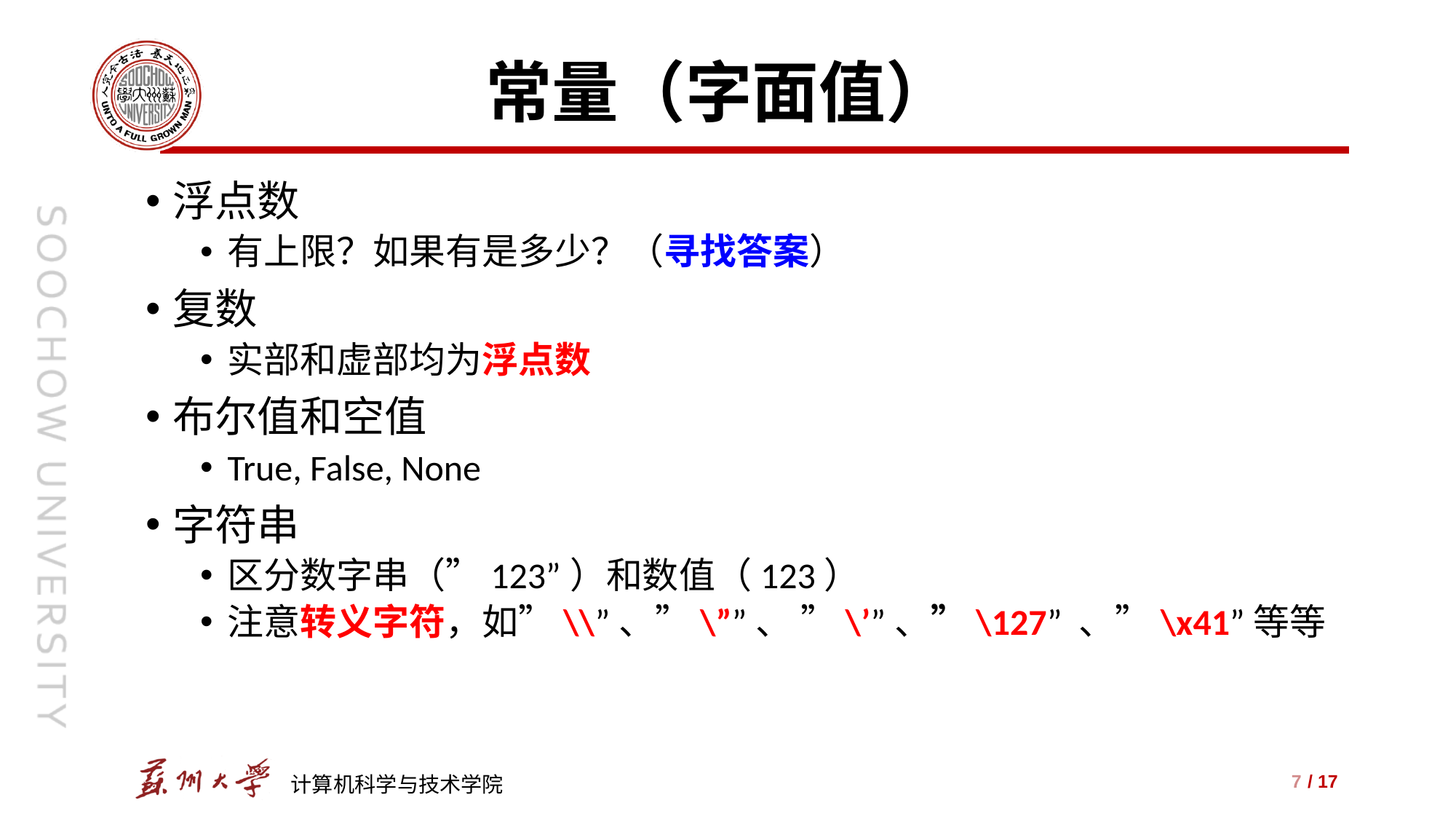

# 常量（字面值）
浮点数
有上限？如果有是多少？（寻找答案）
复数
实部和虚部均为浮点数
布尔值和空值
True, False, None
字符串
区分数字串（”123”）和数值（123）
注意转义字符，如”\\”、”\””、 ”\’”、”\127” 、”\x41”等等
7